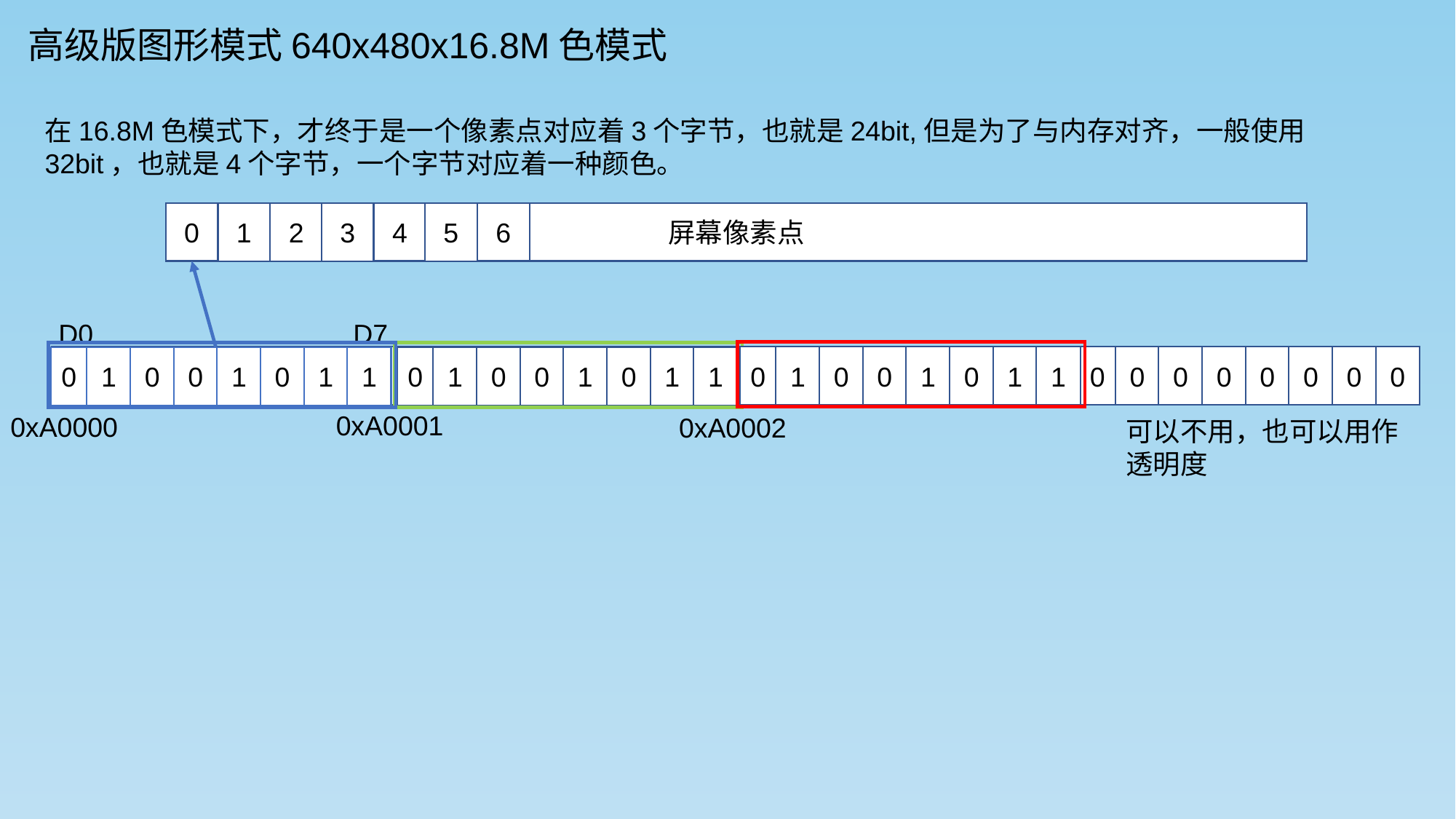

高级版图形模式640x480x16.8M色模式
在16.8M色模式下，才终于是一个像素点对应着3个字节，也就是24bit,但是为了与内存对齐，一般使用32bit，也就是4个字节，一个字节对应着一种颜色。
0
屏幕像素点
4
6
1
2
3
5
D0
D7

0
1
0
0
1
0
1
1

0
1
0
0
1
0
1
1

0
1
0
0
1
0
1
1

0
0
0
0
0
0
0
0
0xA0001
0xA0000
0xA0002
可以不用，也可以用作透明度